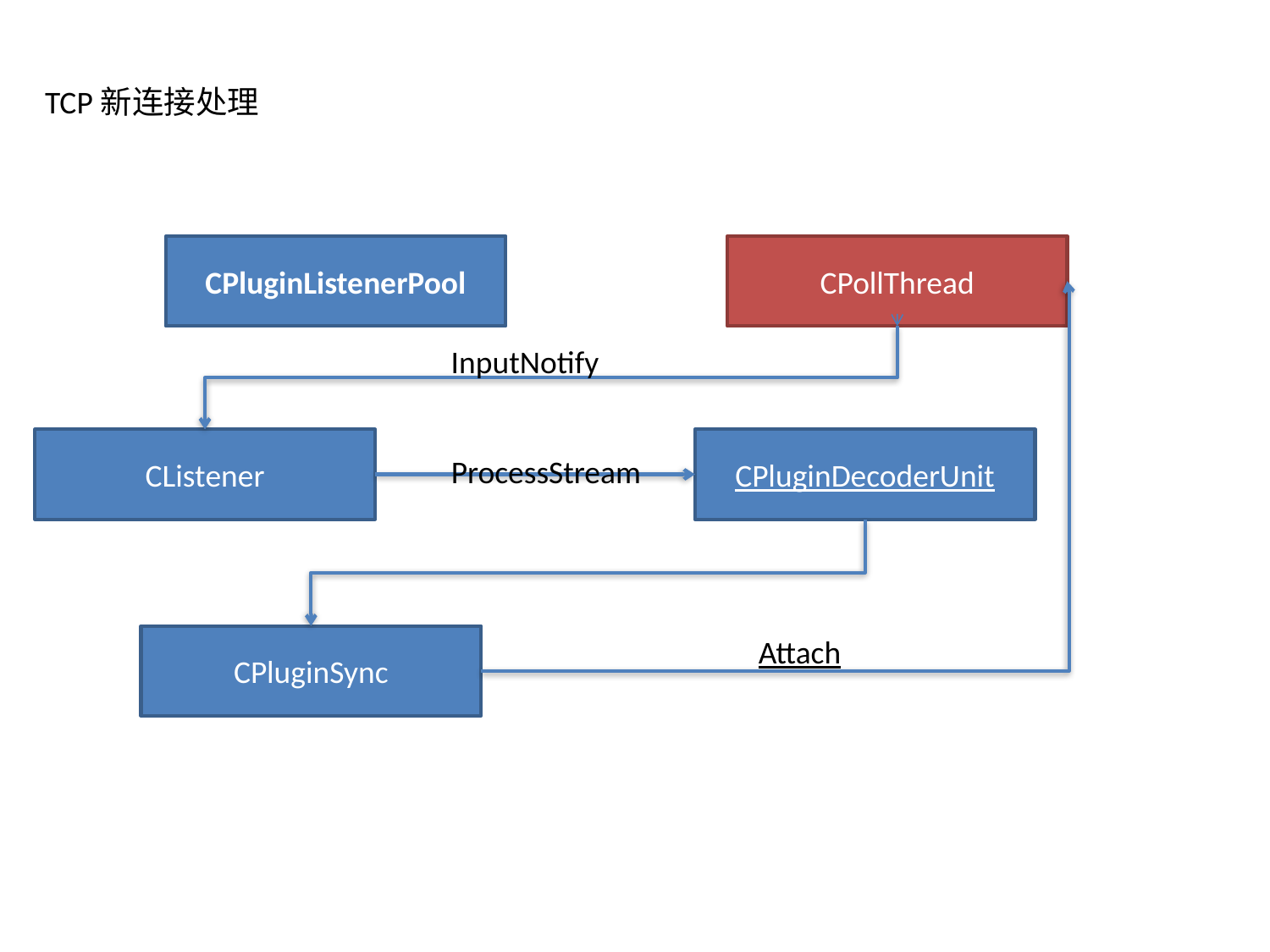

TCP新连接处理
CPluginListenerPool
CPollThread
InputNotify
CPluginDecoderUnit
CListener
ProcessStream
CPluginSync
Attach